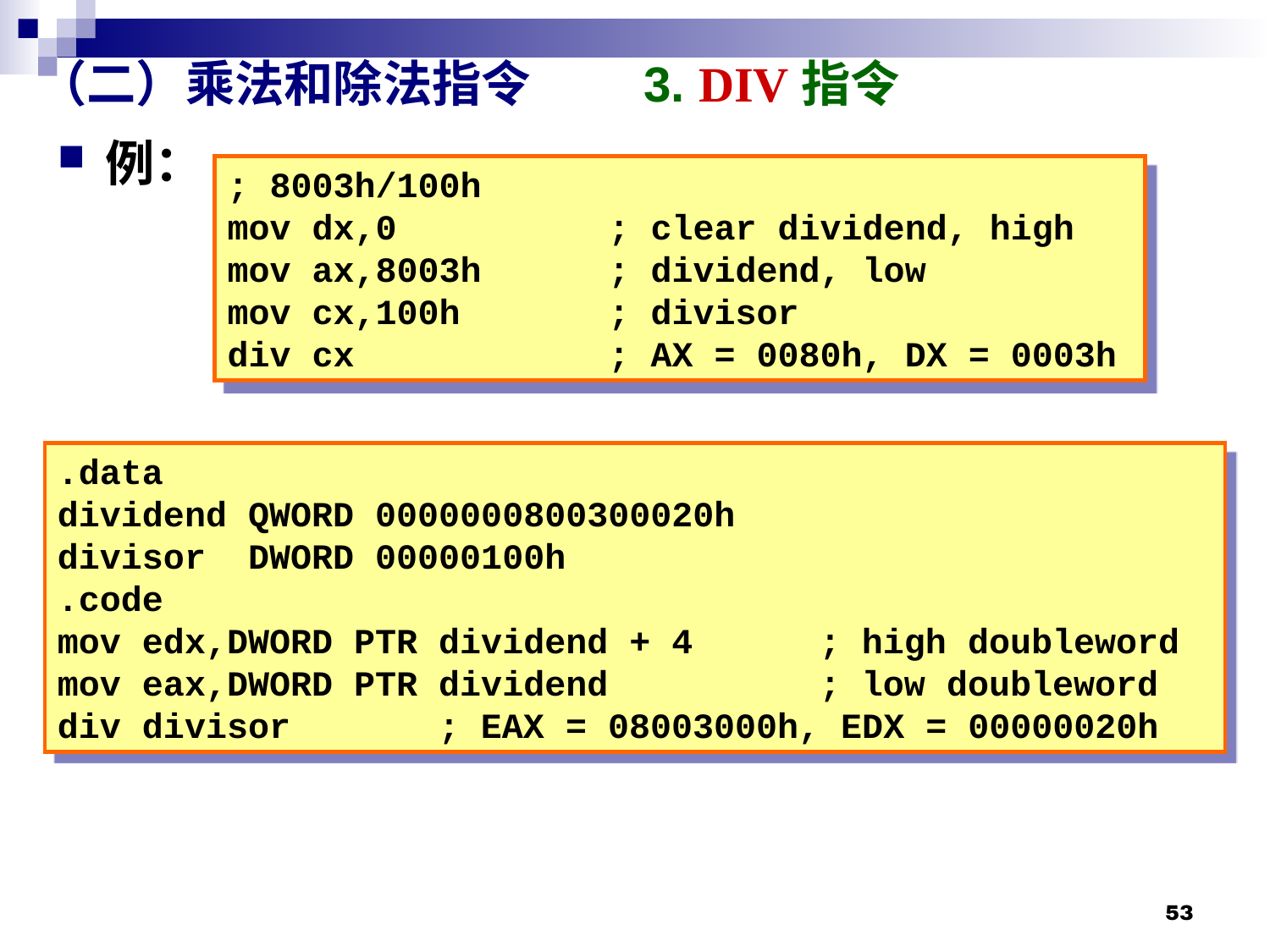

# （二）乘法和除法指令         3. DIV指令
例：
; 8003h/100h
mov dx,0		; clear dividend, high
mov ax,8003h	; dividend, low
mov cx,100h		; divisor
div cx		; AX = 0080h, DX = 0003h
.data
dividend QWORD 0000000800300020h
divisor  DWORD 00000100h
.code
mov edx,DWORD PTR dividend + 4	; high doubleword
mov eax,DWORD PTR dividend		; low doubleword
div divisor		; EAX = 08003000h, EDX = 00000020h
53